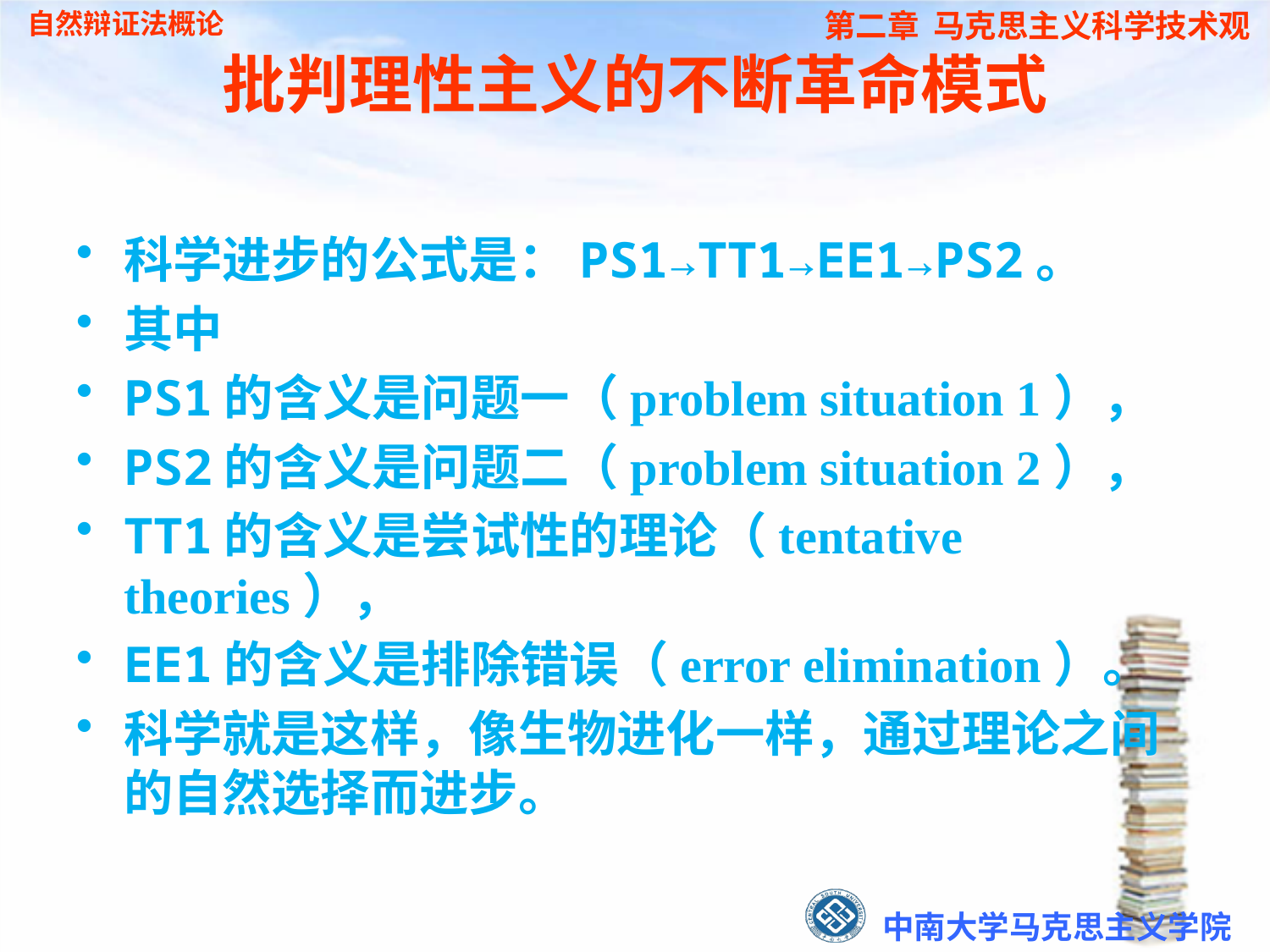

# 批判理性主义的不断革命模式
科学进步的公式是：PS1→TT1→EE1→PS2。
其中
PS1的含义是问题一（problem situation 1），
PS2的含义是问题二（problem situation 2），
TT1的含义是尝试性的理论（tentative theories），
EE1的含义是排除错误（error elimination）。
科学就是这样，像生物进化一样，通过理论之间的自然选择而进步。